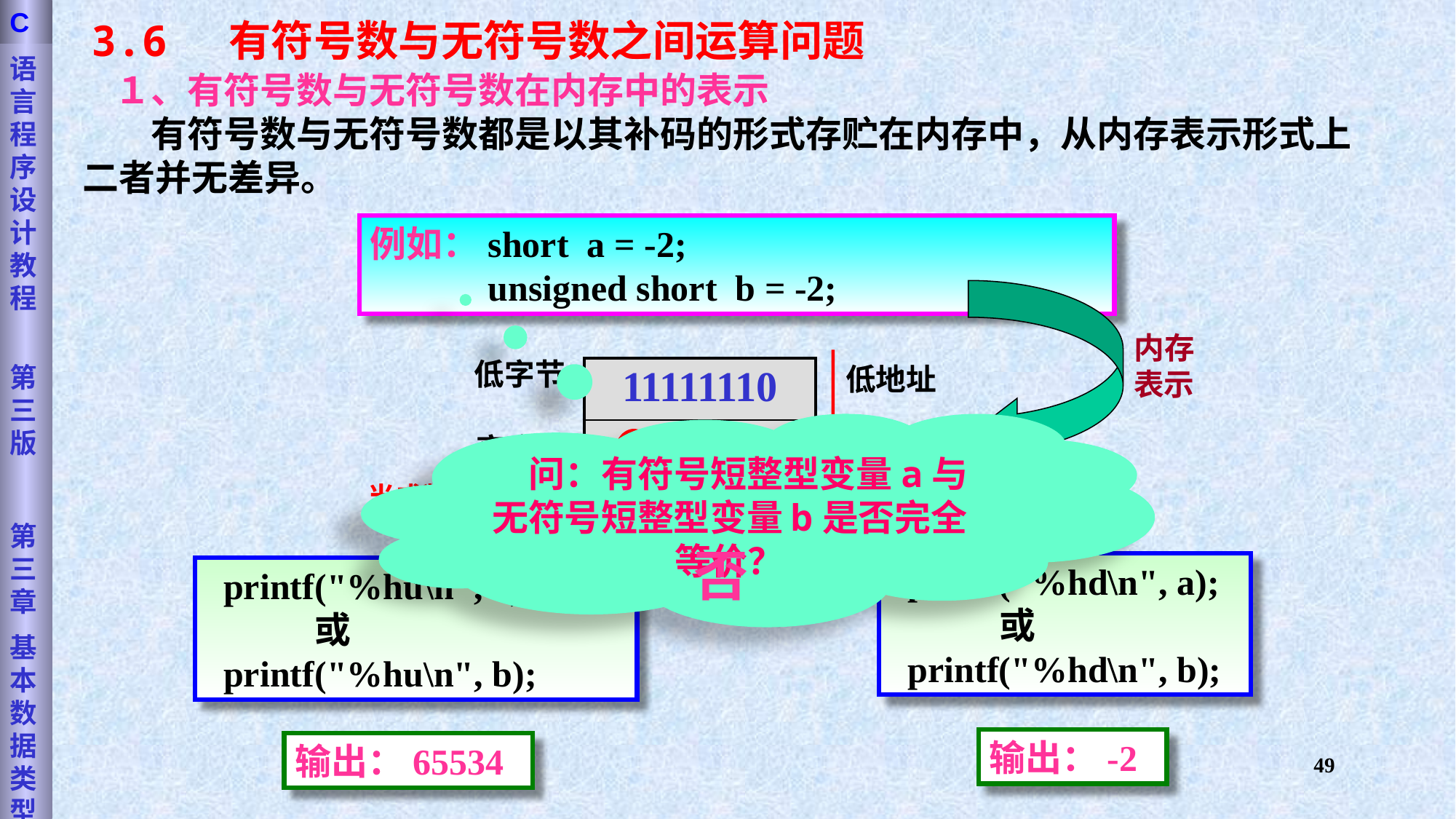

语言程序设计教程
第三版

第三章
基本数据类型
C
3.6  有符号数与无符号数之间运算问题
１、有符号数与无符号数在内存中的表示
　有符号数与无符号数都是以其补码的形式存贮在内存中，从内存表示形式上二者并无差异。
例如：short  a = -2;
　　　unsigned short  b = -2;

内存表示
低字节
高字节

低地址
高地址
| 11111110 |
| --- |
| 11111111 |
　问：有符号短整型变量a与无符号短整型变量b是否完全等价？

当成数据位

当成符号位
否
  printf("%hd\n", a);
　　　或
  printf("%hd\n", b);
  printf("%hu\n", a);
　　　或
  printf("%hu\n", b);
输出：-2
输出：65534
49